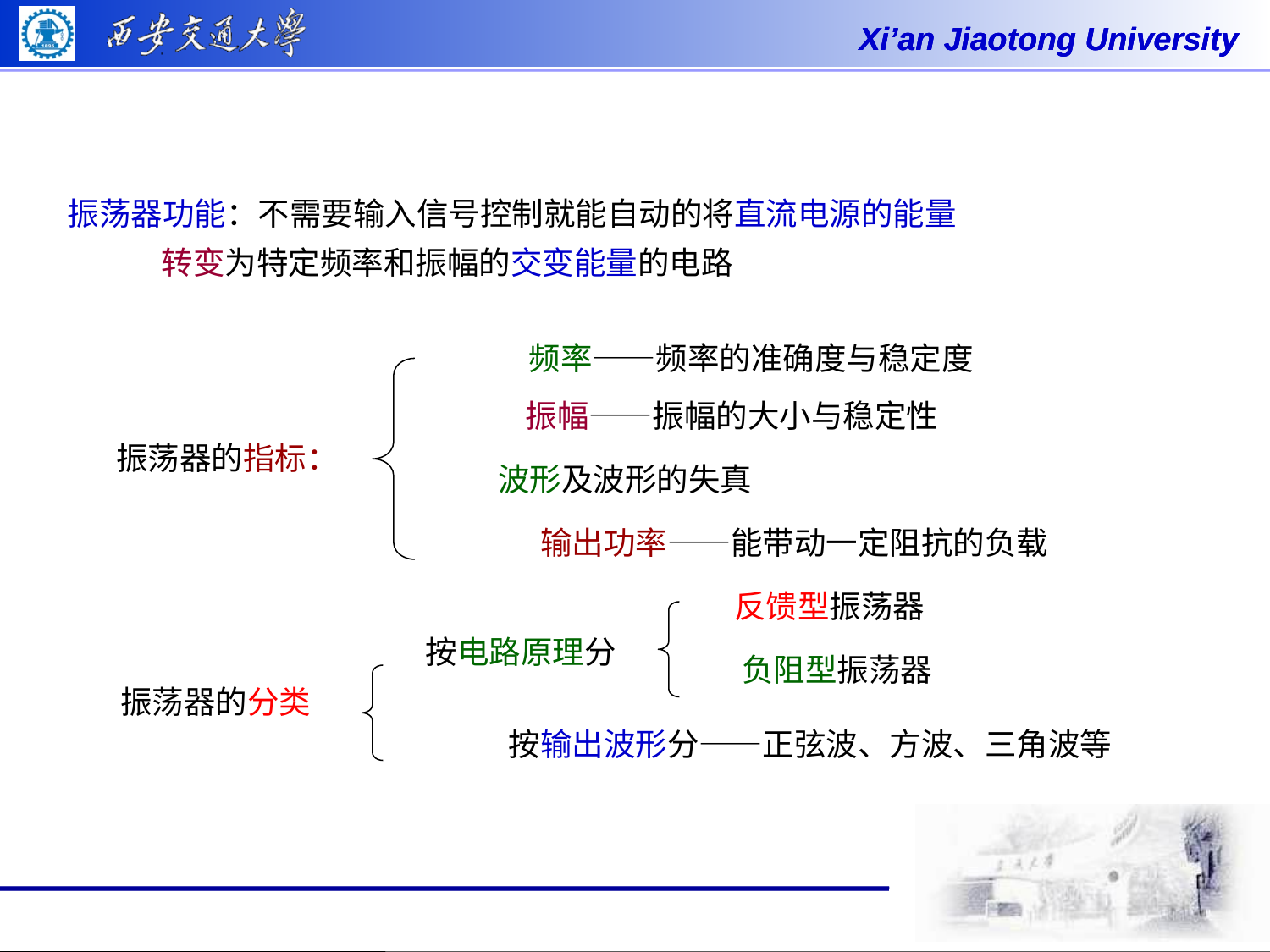

振荡器功能：不需要输入信号控制就能自动的将直流电源的能量
            转变为特定频率和振幅的交变能量的电路
频率——频率的准确度与稳定度

振幅——振幅的大小与稳定性
振荡器的指标：
波形及波形的失真
输出功率——能带动一定阻抗的负载
反馈型振荡器

按电路原理分
负阻型振荡器

振荡器的分类
按输出波形分——正弦波、方波、三角波等